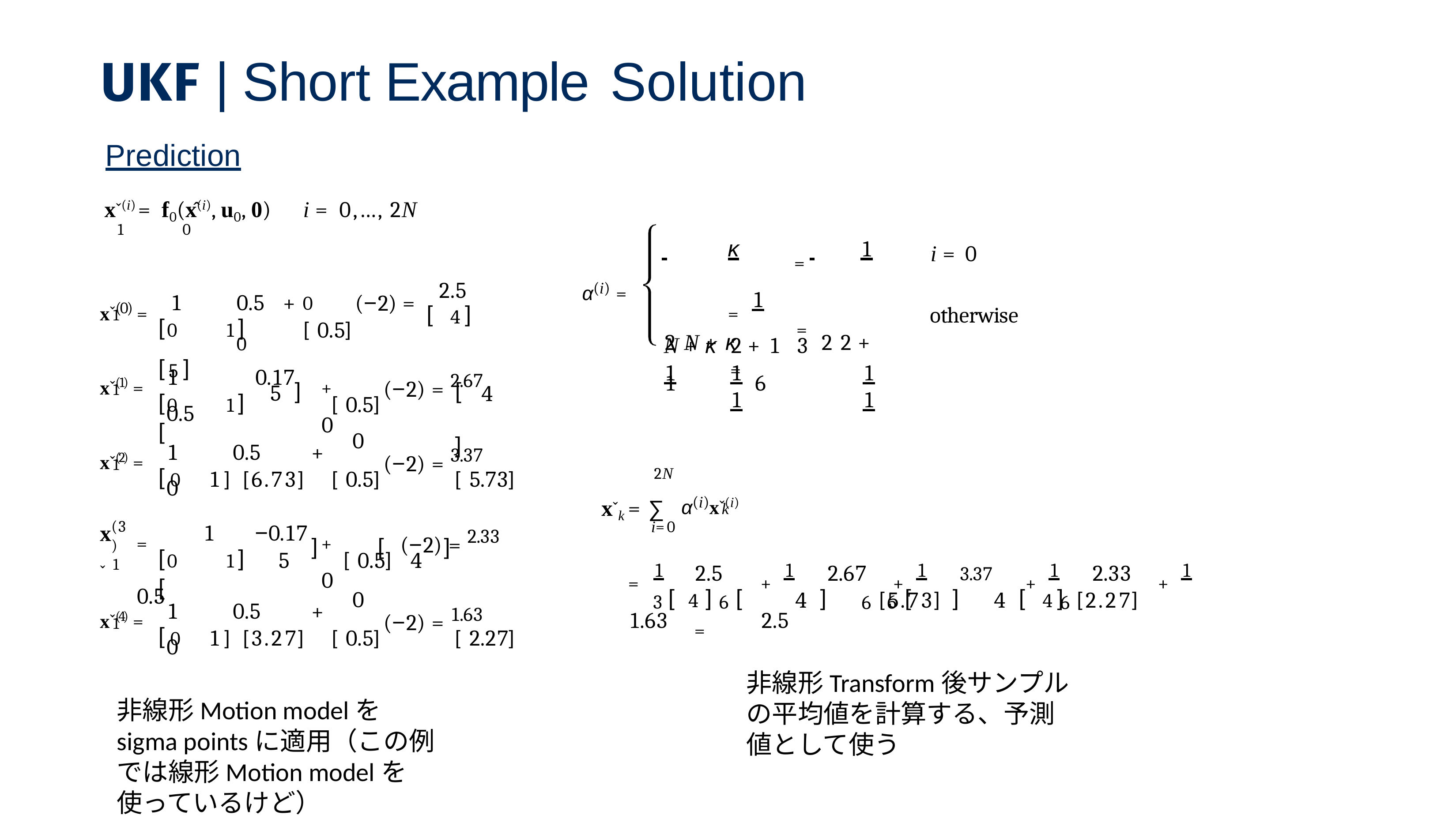

# UKF | Short Example Solution
Prediction
xˇ(i)   = f0(x̂(i), u0, 0)	i = 0,…, 2N
1	0
 	κ	= 	1	= 1
N + κ	2 + 1	3
1	1		1	1		1

i = 0

otherwise
α(i) =
1	0.5	0	0
2.5
[ 4 ]
xˇ(0) =
+
(−2) =
[0	1 ] [5]
[0.5]
1
2  N + κ	= 2  2 + 1	= 6
0.17	+	0
xˇ(1)   =	1	0.5
(−2) =	2.67
[0	1 ] [
]
[	]
5
[0.5]
4
1
0
xˇ(2)   =	1	0.5	0
+
(−2) =	3.37
[0
1 ] [6.73]
[0.5]
[5.73]
1
2N
α(i)xˇ(i)
xˇk =
∑
k
−0.17	+	0
=	1	0.5
i=0
(3)
1
xˇ
(−2) =	2.33
[0	1 ] [
]	[	]
5	[0.5]	4
= 1	2.5	+ 1	2.67	+ 1	3.37	+ 1	2.33	+ 1	1.63	=	2.5
3  [ 4  ]	6 [
]	6 [	]	[ 4 ]
4	6 [5.73]	4	6 [2.27]
0
xˇ(4)   =	1	0.5	0
+
(−2) =	1.63
[0
[2.27]
1 ] [3.27]
[0.5]
1
非線形Transform後サンプルの平均値を計算する、予測値として使う
非線形Motion modelをsigma pointsに適用（この例では線形Motion modelを使っているけど）